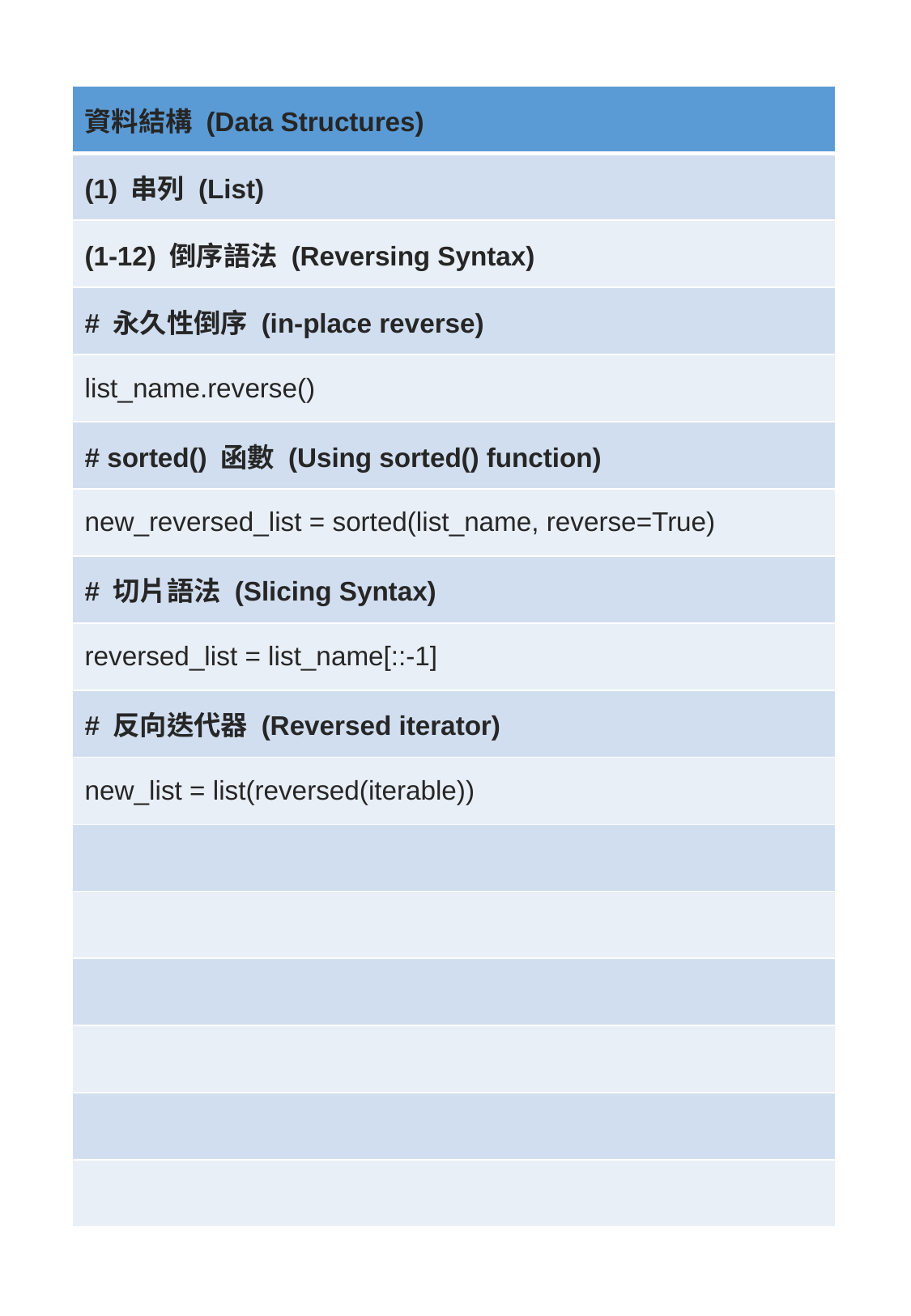

| 資料結構 (Data Structures) |
| --- |
| (1) 串列 (List) |
| (1-12) 倒序語法 (Reversing Syntax) |
| # 永久性倒序 (in-place reverse) |
| list\_name.reverse() |
| # sorted() 函數 (Using sorted() function) |
| new\_reversed\_list = sorted(list\_name, reverse=True) |
| # 切片語法 (Slicing Syntax) |
| reversed\_list = list\_name[::-1] |
| # 反向迭代器 (Reversed iterator) |
| new\_list = list(reversed(iterable)) |
|  |
|  |
|  |
|  |
|  |
|  |